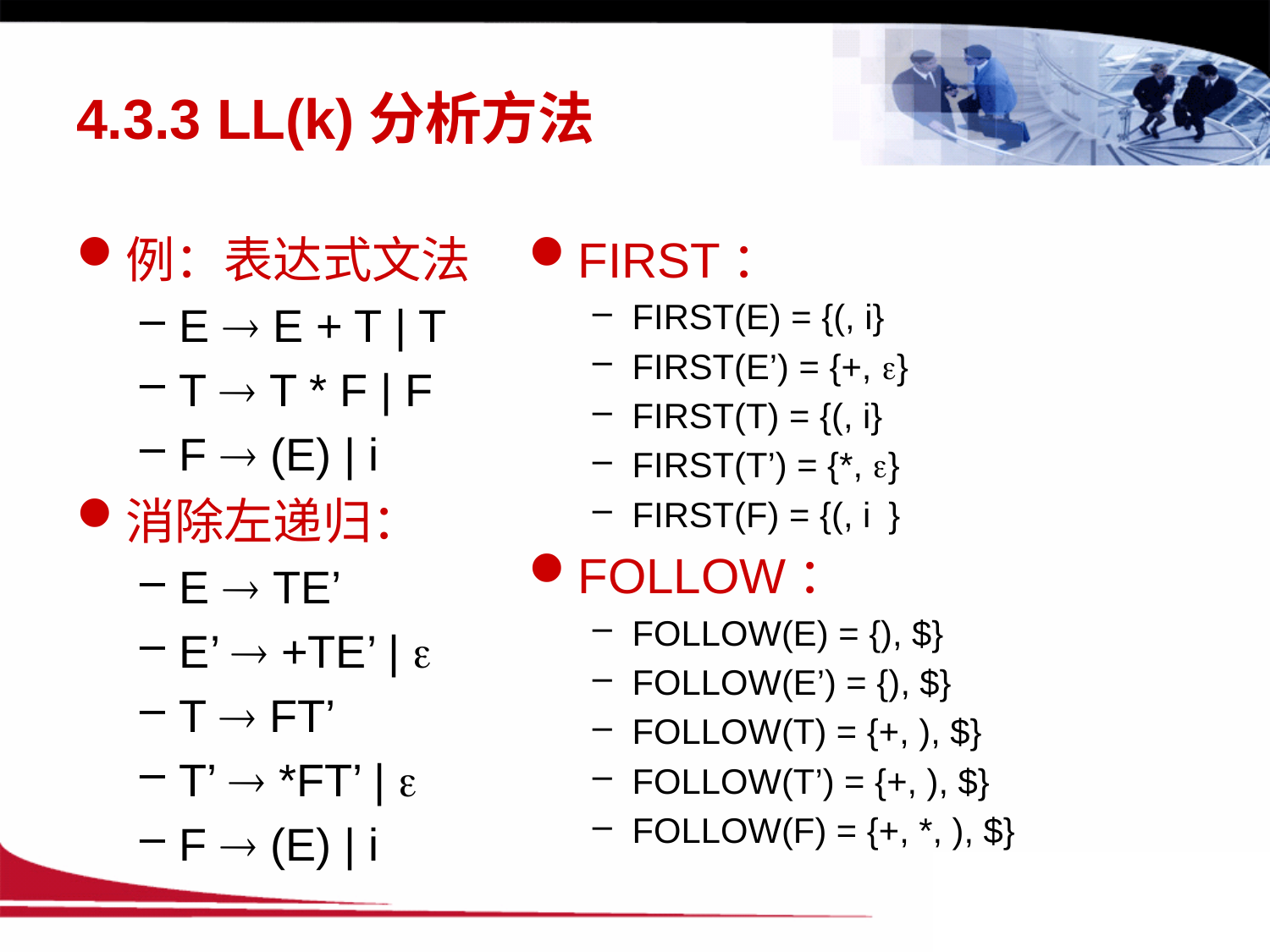

# 4.3.3 LL(k)分析方法
例：表达式文法
E → E + T | T
T → T * F | F
F → (E) | i
消除左递归：
E → TE’
E’ → +TE’ | ε
T → FT’
T’ → *FT’ | ε
F → (E) | i

FIRST：
FIRST(E) = {(, i}
FIRST(E’) = {+, ε}
FIRST(T) = {(, i}
FIRST(T’) = {*, ε}
FIRST(F) = {(, i }
FOLLOW：
FOLLOW(E) = {), $}
FOLLOW(E’) = {), $}
FOLLOW(T) = {+, ), $}
FOLLOW(T’) = {+, ), $}
FOLLOW(F) = {+, *, ), $}